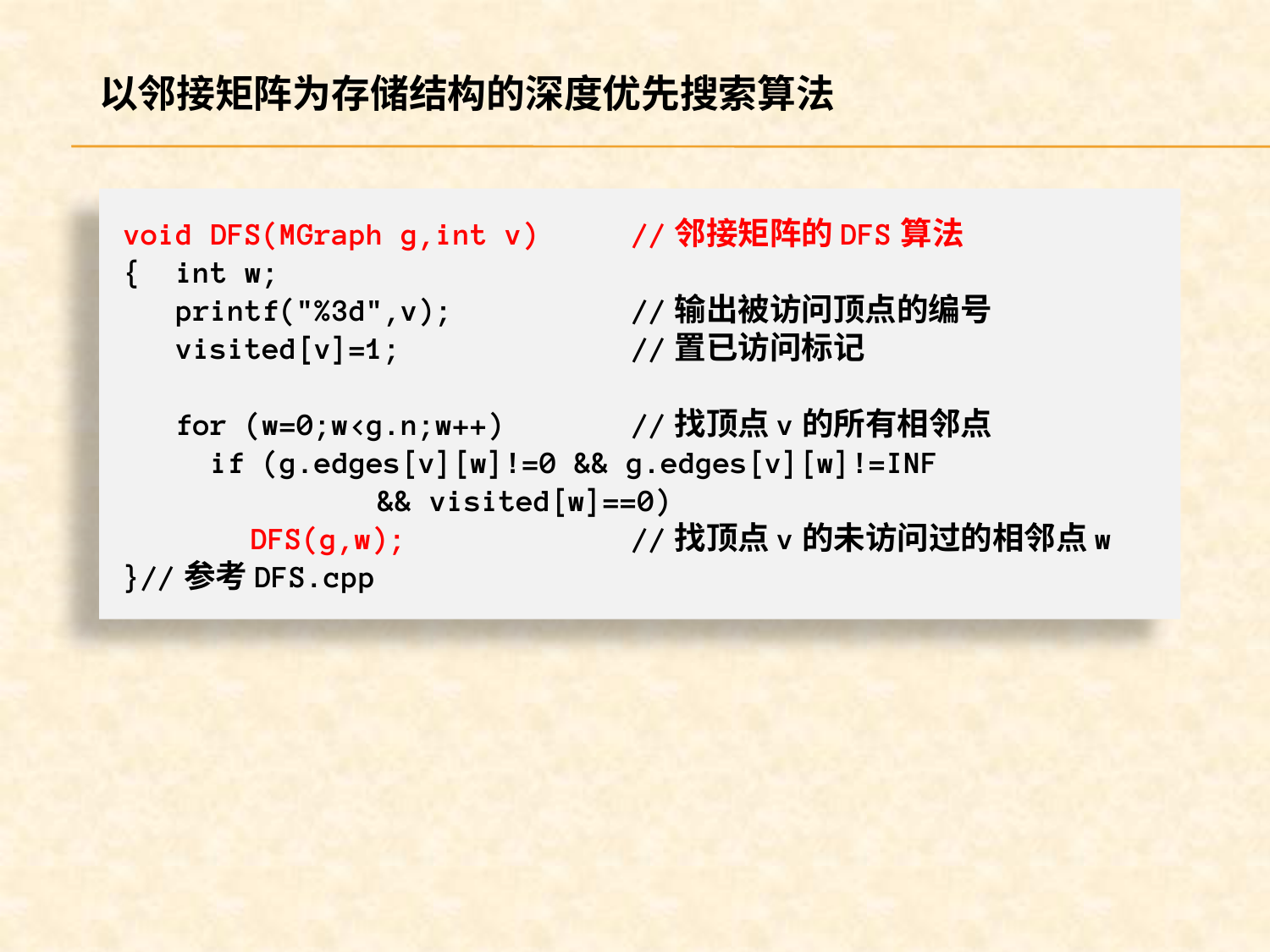

以邻接矩阵为存储结构的深度优先搜索算法
void DFS(MGraph g,int v)	//邻接矩阵的DFS算法
{  int w;
   printf("%3d",v);		//输出被访问顶点的编号
   visited[v]=1;		//置已访问标记
   for (w=0;w<g.n;w++)	//找顶点v的所有相邻点
     if (g.edges[v][w]!=0 && g.edges[v][w]!=INF
		&& visited[w]==0)
	DFS(g,w);		//找顶点v的未访问过的相邻点w
}//参考DFS.cpp